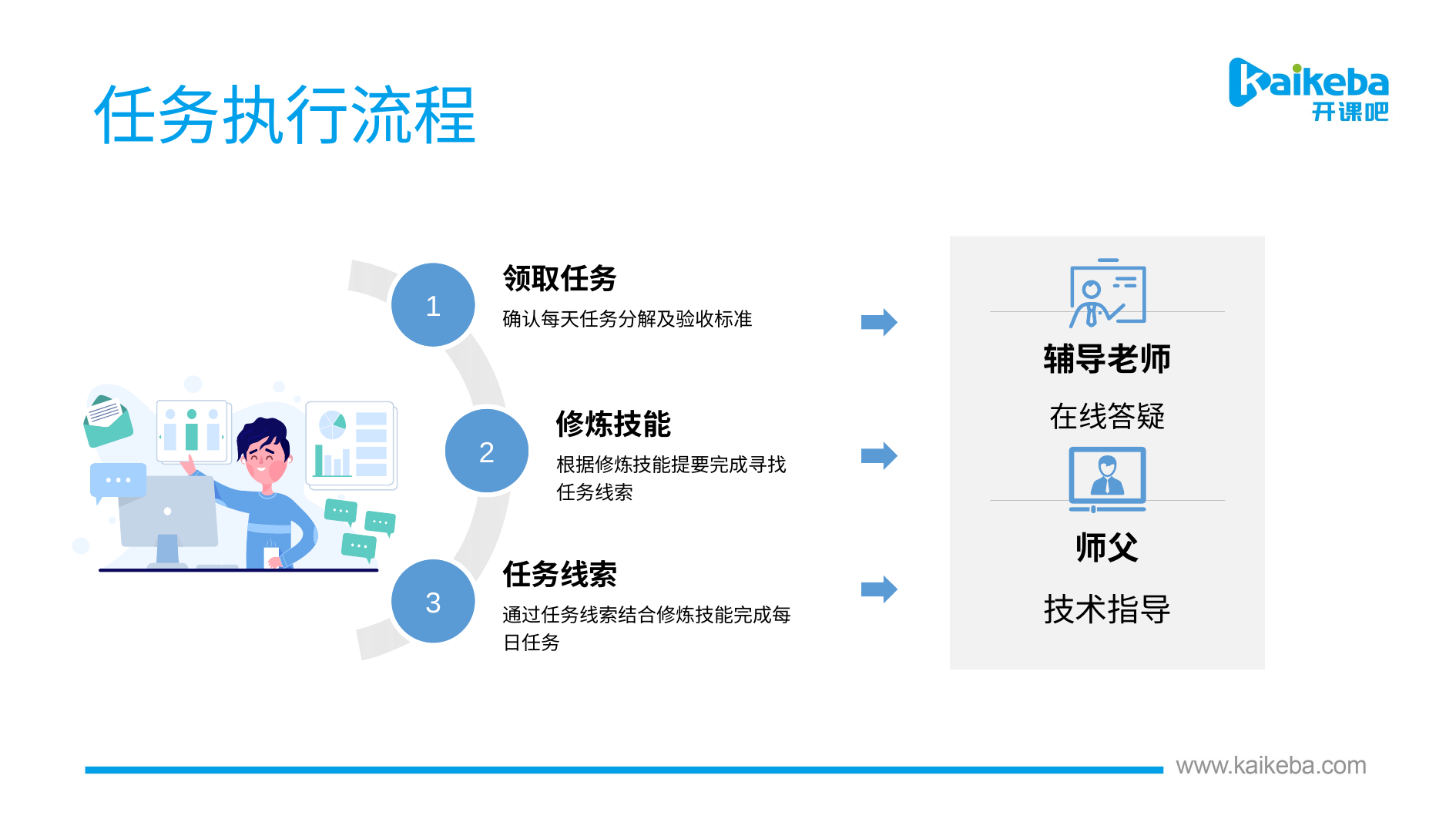

任务执行流程

辅导老师
在线答疑
师父
技术指导
领取任务
1
确认每天任务分解及验收标准
修炼技能
2
根据修炼技能提要完成寻找任务线索
任务线索
3
通过任务线索结合修炼技能完成每日任务